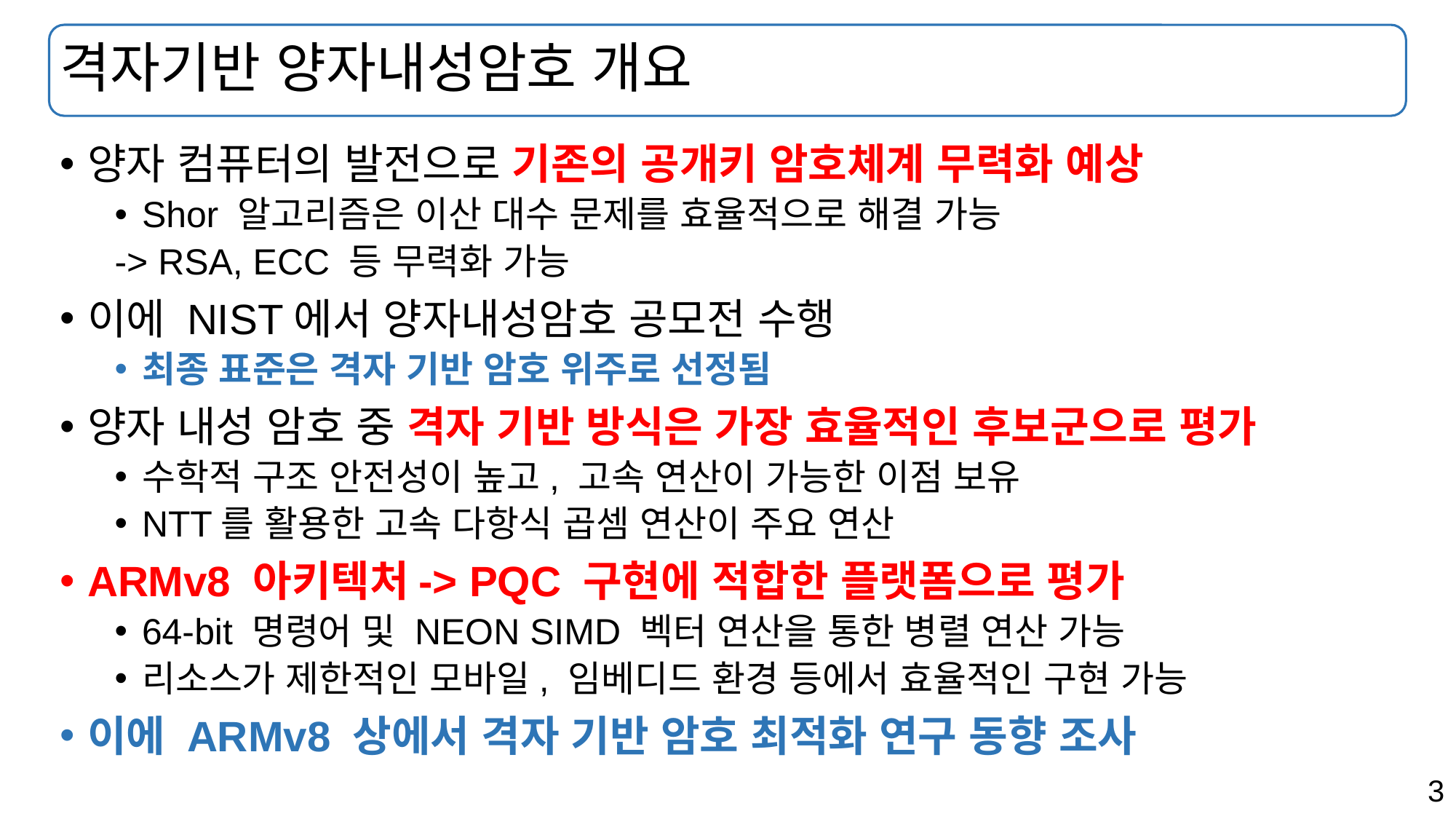

# 격자기반 양자내성암호 개요
양자 컴퓨터의 발전으로 기존의 공개키 암호체계 무력화 예상
Shor 알고리즘은 이산 대수 문제를 효율적으로 해결 가능
-> RSA, ECC 등 무력화 가능
이에 NIST에서 양자내성암호 공모전 수행
최종 표준은 격자 기반 암호 위주로 선정됨
양자 내성 암호 중 격자 기반 방식은 가장 효율적인 후보군으로 평가
수학적 구조 안전성이 높고, 고속 연산이 가능한 이점 보유
NTT를 활용한 고속 다항식 곱셈 연산이 주요 연산
ARMv8 아키텍처-> PQC 구현에 적합한 플랫폼으로 평가
64-bit 명령어 및 NEON SIMD 벡터 연산을 통한 병렬 연산 가능
리소스가 제한적인 모바일, 임베디드 환경 등에서 효율적인 구현 가능
이에 ARMv8 상에서 격자 기반 암호 최적화 연구 동향 조사